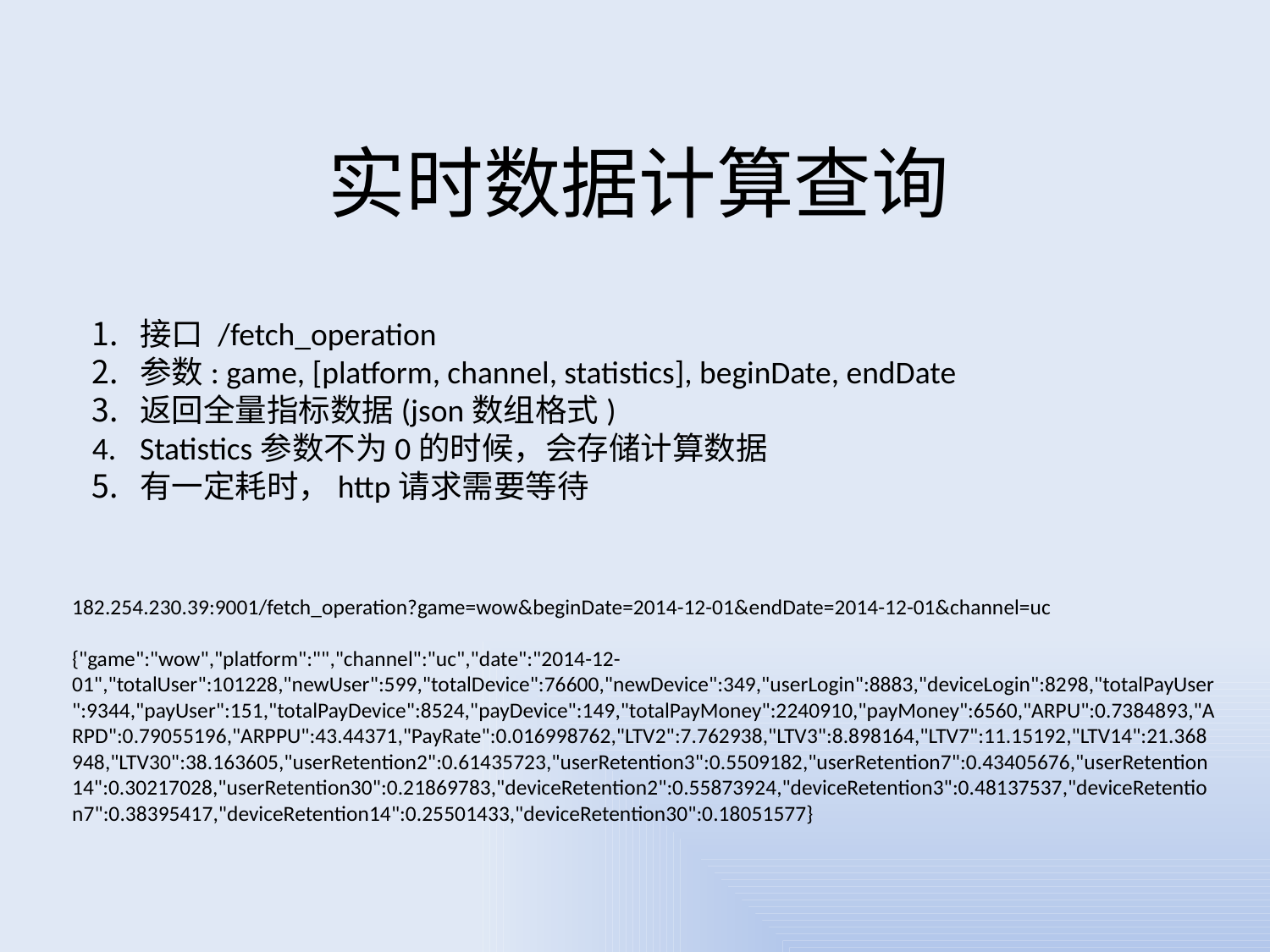

# 实时数据计算查询
接口 /fetch_operation
参数: game, [platform, channel, statistics], beginDate, endDate
返回全量指标数据(json数组格式)
Statistics参数不为0的时候，会存储计算数据
有一定耗时，http请求需要等待
182.254.230.39:9001/fetch_operation?game=wow&beginDate=2014-12-01&endDate=2014-12-01&channel=uc

{"game":"wow","platform":"","channel":"uc","date":"2014-12-01","totalUser":101228,"newUser":599,"totalDevice":76600,"newDevice":349,"userLogin":8883,"deviceLogin":8298,"totalPayUser":9344,"payUser":151,"totalPayDevice":8524,"payDevice":149,"totalPayMoney":2240910,"payMoney":6560,"ARPU":0.7384893,"ARPD":0.79055196,"ARPPU":43.44371,"PayRate":0.016998762,"LTV2":7.762938,"LTV3":8.898164,"LTV7":11.15192,"LTV14":21.368948,"LTV30":38.163605,"userRetention2":0.61435723,"userRetention3":0.5509182,"userRetention7":0.43405676,"userRetention14":0.30217028,"userRetention30":0.21869783,"deviceRetention2":0.55873924,"deviceRetention3":0.48137537,"deviceRetention7":0.38395417,"deviceRetention14":0.25501433,"deviceRetention30":0.18051577}